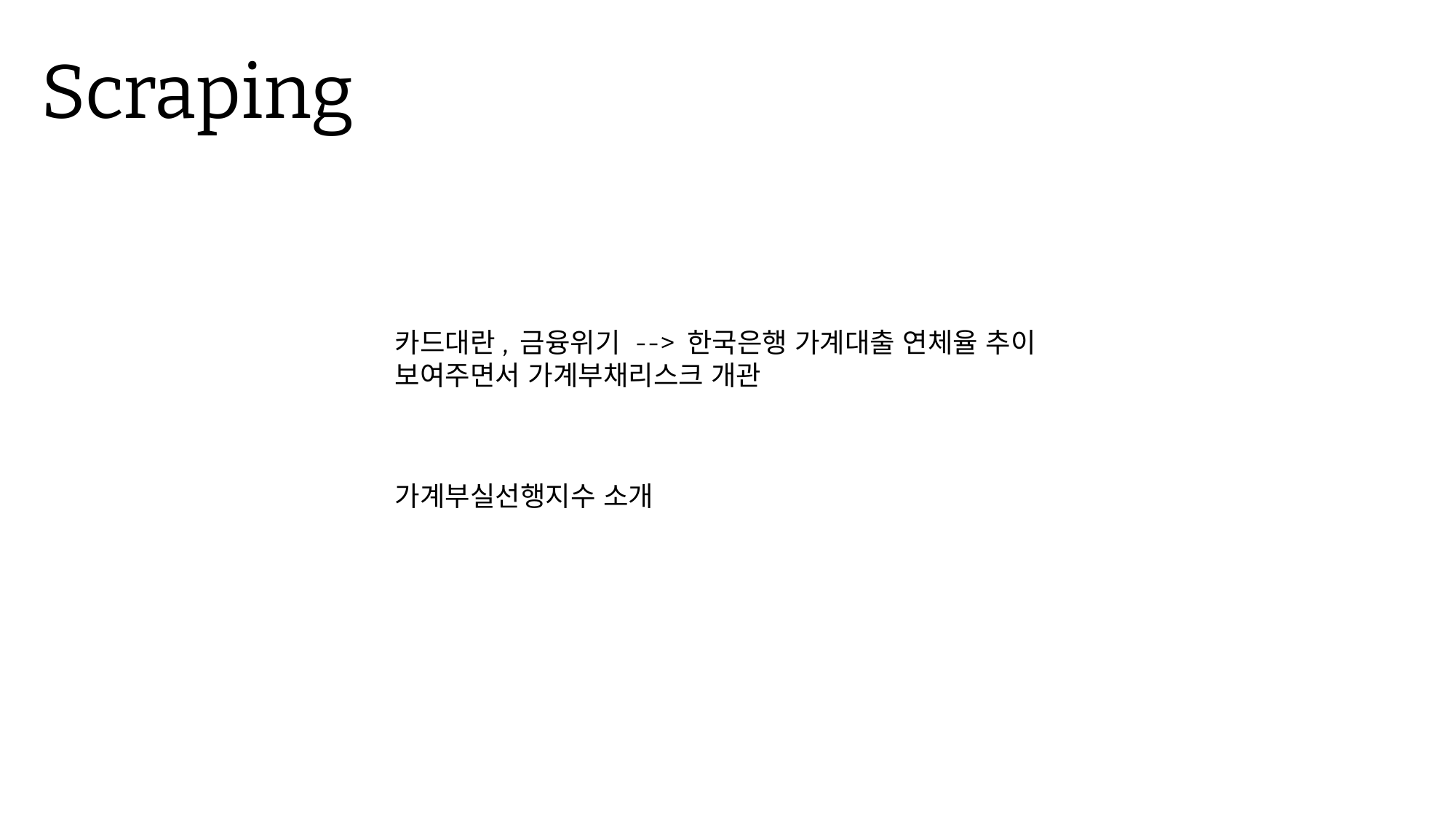

Scraping
카드대란, 금융위기 --> 한국은행 가계대출 연체율 추이 보여주면서 가계부채리스크 개관
가계부실선행지수 소개